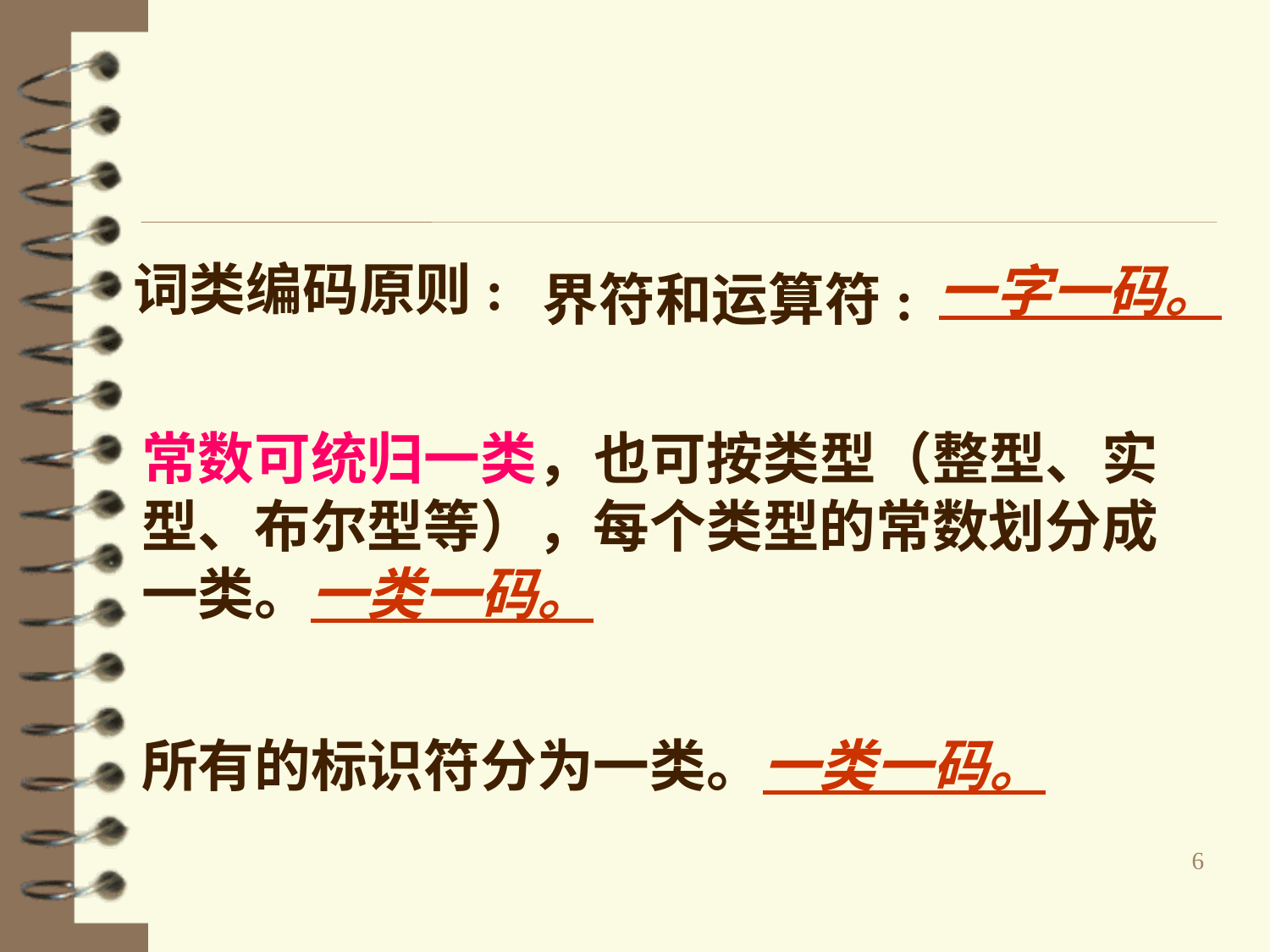

词类编码原则:
一字一码。
界符和运算符:
常数可统归一类，也可按类型（整型、实型、布尔型等），每个类型的常数划分成一类。一类一码。

所有的标识符分为一类。一类一码。

6